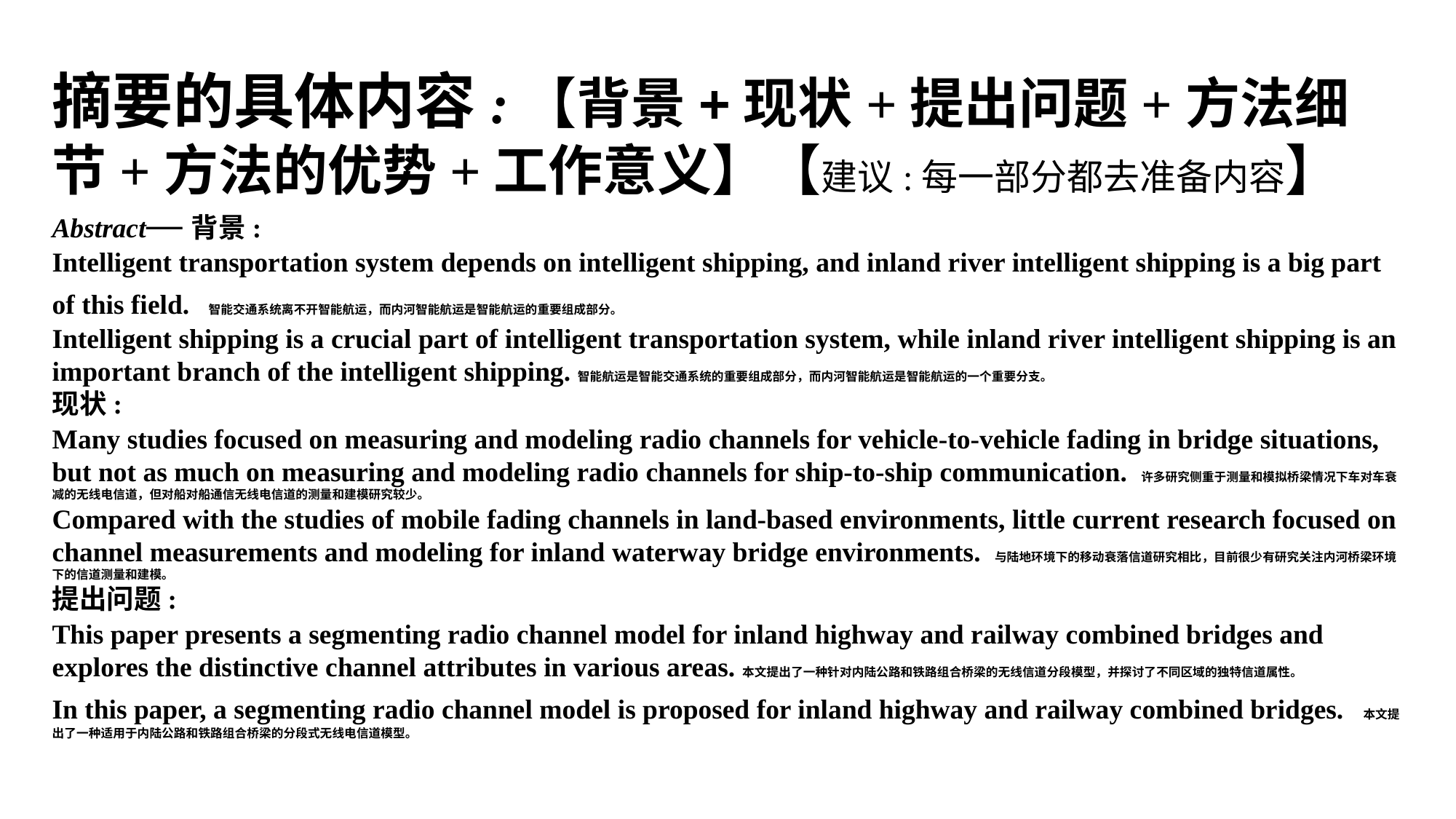

摘要的具体内容:【背景+现状+提出问题+方法细节+方法的优势+工作意义】【建议:每一部分都去准备内容】
Abstract—背景:
Intelligent transportation system depends on intelligent shipping, and inland river intelligent shipping is a big part of this field. 智能交通系统离不开智能航运，而内河智能航运是智能航运的重要组成部分。
Intelligent shipping is a crucial part of intelligent transportation system, while inland river intelligent shipping is an important branch of the intelligent shipping.智能航运是智能交通系统的重要组成部分，而内河智能航运是智能航运的一个重要分支。
现状:
Many studies focused on measuring and modeling radio channels for vehicle-to-vehicle fading in bridge situations, but not as much on measuring and modeling radio channels for ship-to-ship communication. 许多研究侧重于测量和模拟桥梁情况下车对车衰减的无线电信道，但对船对船通信无线电信道的测量和建模研究较少。
Compared with the studies of mobile fading channels in land-based environments, little current research focused on channel measurements and modeling for inland waterway bridge environments. 与陆地环境下的移动衰落信道研究相比，目前很少有研究关注内河桥梁环境下的信道测量和建模。
提出问题:
This paper presents a segmenting radio channel model for inland highway and railway combined bridges and explores the distinctive channel attributes in various areas.本文提出了一种针对内陆公路和铁路组合桥梁的无线信道分段模型，并探讨了不同区域的独特信道属性。
In this paper, a segmenting radio channel model is proposed for inland highway and railway combined bridges. 本文提出了一种适用于内陆公路和铁路组合桥梁的分段式无线电信道模型。